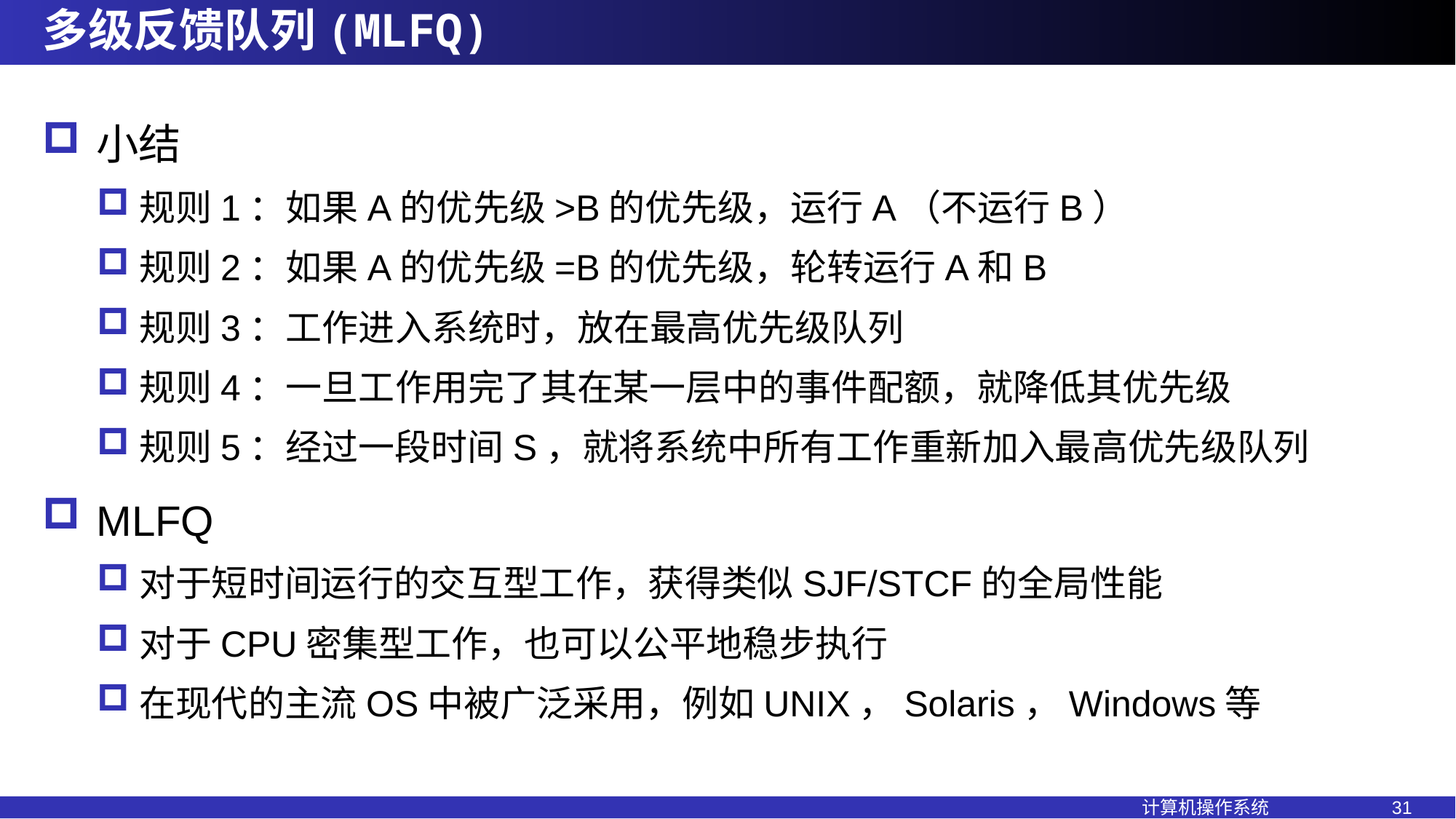

# 多级反馈队列(MLFQ)
小结
规则1：如果A的优先级>B的优先级，运行A（不运行B）
规则2：如果A的优先级=B的优先级，轮转运行A和B
规则3：工作进入系统时，放在最高优先级队列
规则4：一旦工作用完了其在某一层中的事件配额，就降低其优先级
规则5：经过一段时间S，就将系统中所有工作重新加入最高优先级队列
MLFQ
对于短时间运行的交互型工作，获得类似SJF/STCF的全局性能
对于CPU密集型工作，也可以公平地稳步执行
在现代的主流OS中被广泛采用，例如UNIX，Solaris，Windows等
计算机操作系统                     31